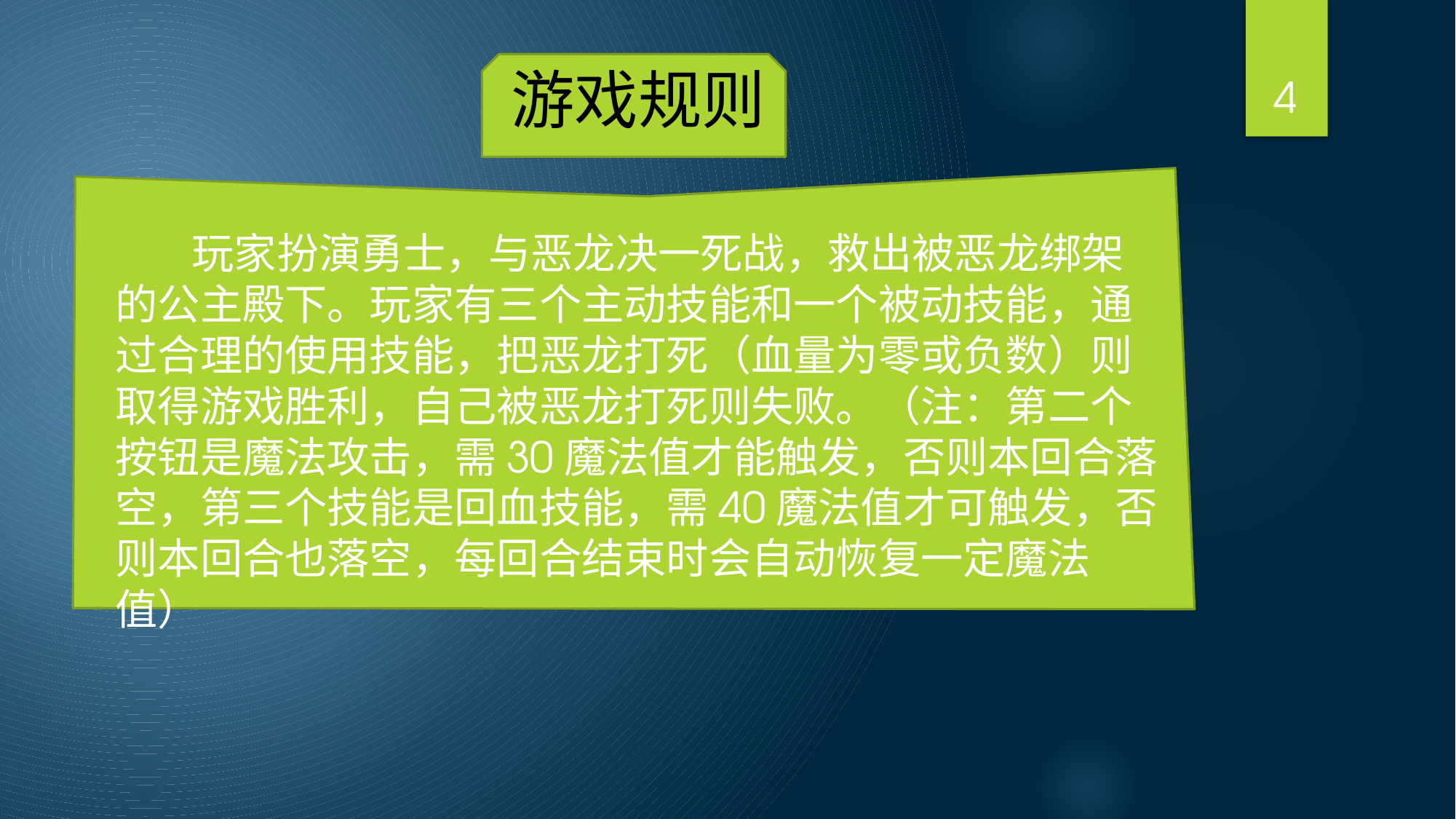

4
# 游戏规则

       玩家扮演勇士，与恶龙决一死战，救出被恶龙绑架的公主殿下。玩家有三个主动技能和一个被动技能，通过合理的使用技能，把恶龙打死（血量为零或负数）则取得游戏胜利，自己被恶龙打死则失败。（注：第二个按钮是魔法攻击，需30魔法值才能触发，否则本回合落空，第三个技能是回血技能，需40魔法值才可触发，否则本回合也落空，每回合结束时会自动恢复一定魔法值）